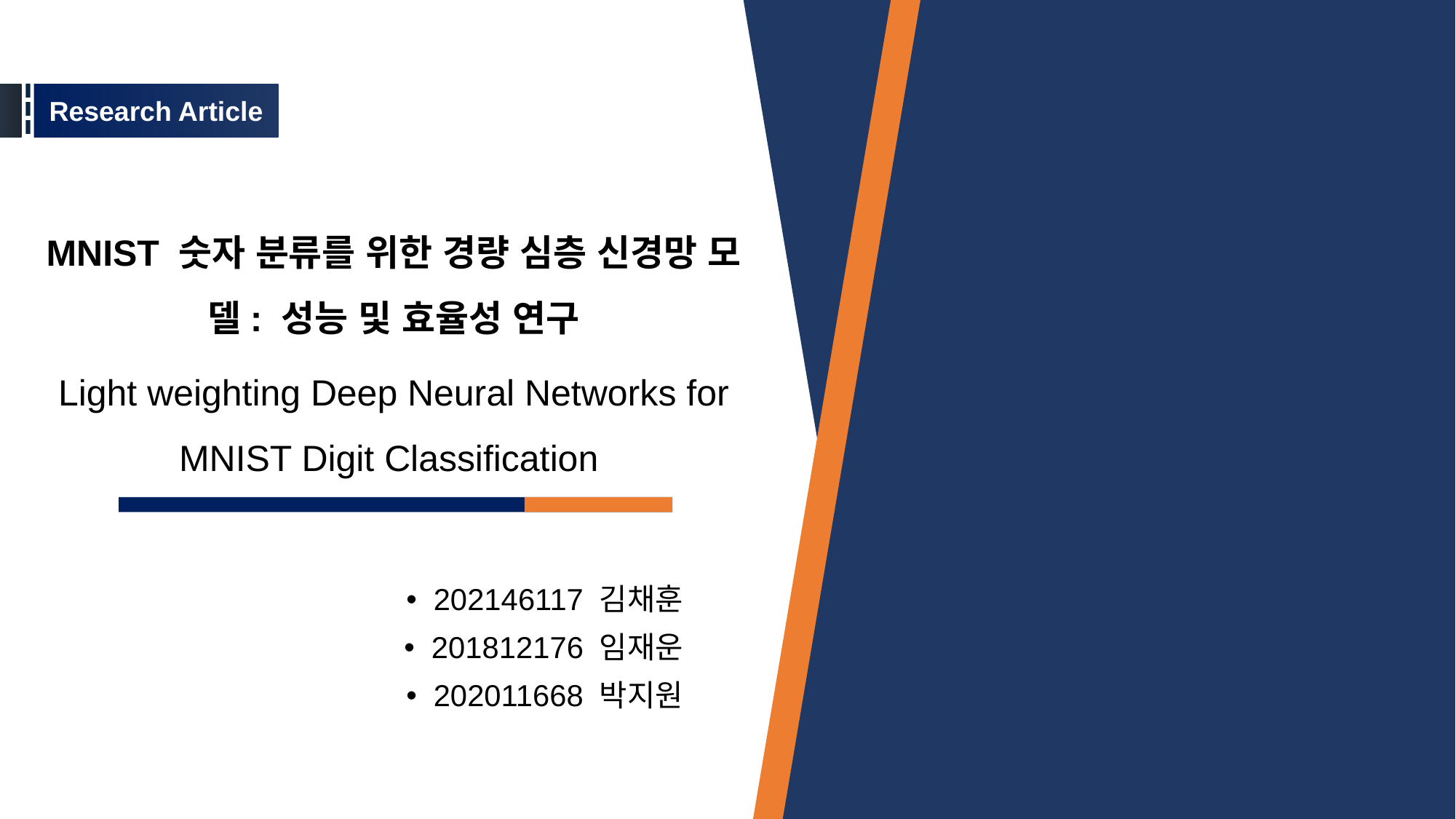

Research Article
MNIST 숫자 분류를 위한 경량 심층 신경망 모델: 성능 및 효율성 연구
Light weighting Deep Neural Networks for MNIST Digit Classification

202146117 김채훈
201812176 임재운
202011668 박지원